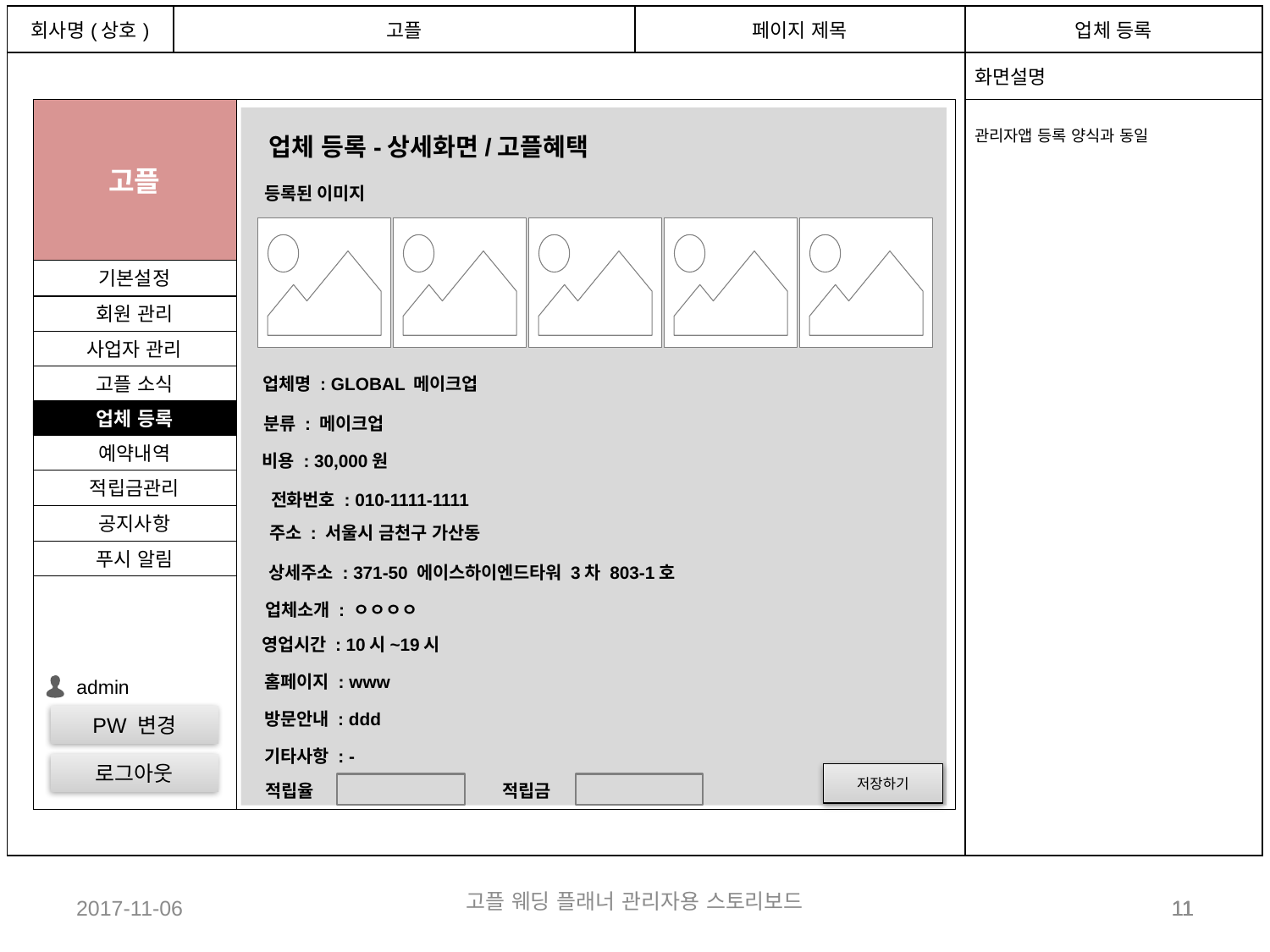

| 회사명(상호) | 고플 | 페이지 제목 | 업체 등록 |
| --- | --- | --- | --- |
|  |  |  | 화면설명 |
|  |  |  | 관리자앱 등록 양식과 동일 |

고플

업체 등록-상세화면/고플혜택
등록된 이미지

기본설정
회원 관리
사업자 관리
고플 소식
업체명 : GLOBAL 메이크업
업체 등록
분류 : 메이크업
예약내역
비용 : 30,000원
적립금관리
전화번호 : 010-1111-1111
공지사항
주소 : 서울시 금천구 가산동

푸시 알림
상세주소 : 371-50 에이스하이엔드타워 3차 803-1호

업체소개 : ㅇㅇㅇㅇ
영업시간 : 10시~19시
홈페이지 : www
admin

방문안내 : ddd
PW 변경
기타사항 : -
로그아웃
저장하기
적립율
적립금

고플 웨딩 플래너 관리자용 스토리보드
2017-11-06
11
11
11